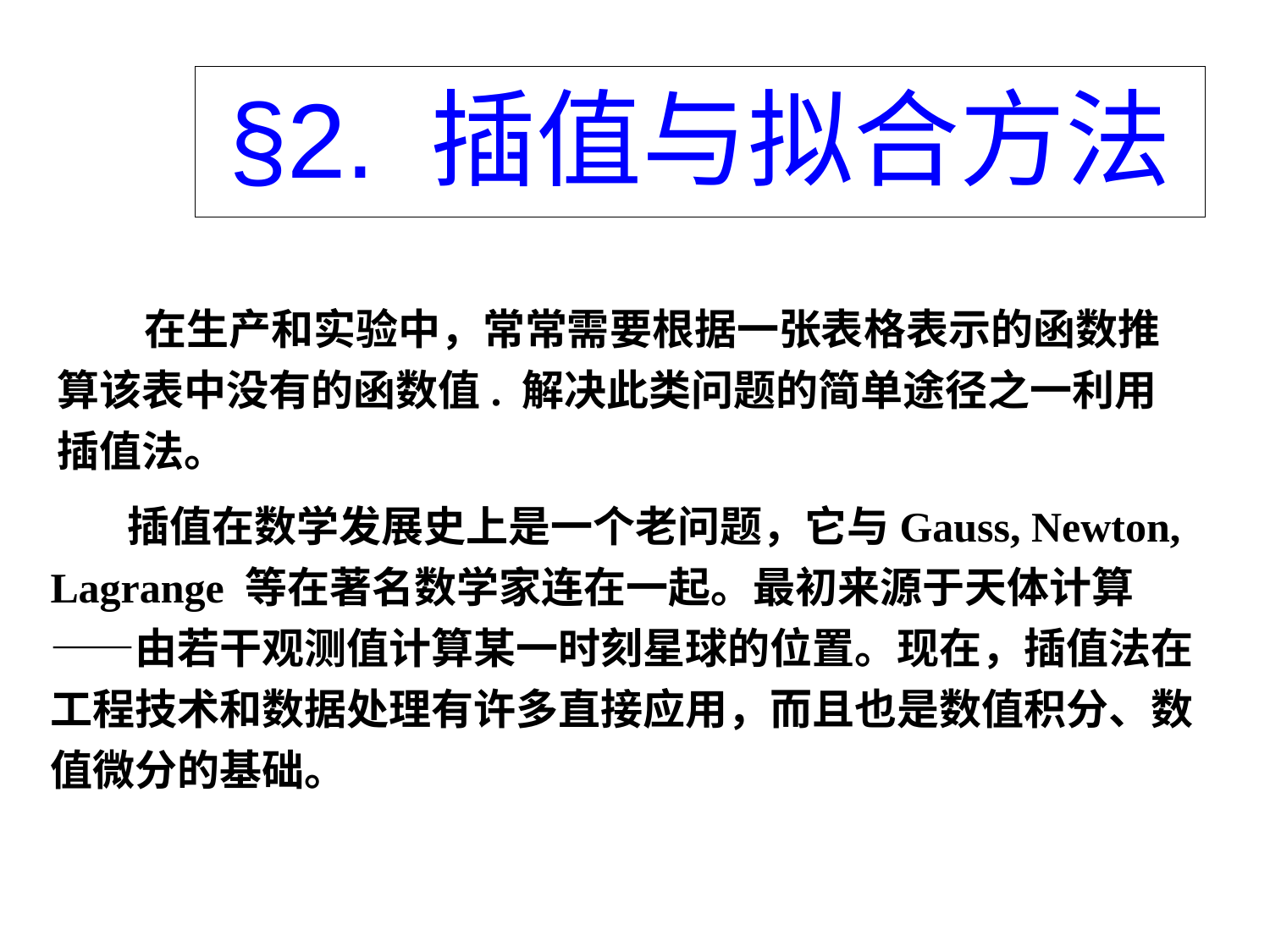

§2. 插值与拟合方法
        在生产和实验中，常常需要根据一张表格表示的函数推算该表中没有的函数值. 解决此类问题的简单途径之一利用插值法。
       插值在数学发展史上是一个老问题，它与Gauss, Newton, Lagrange 等在著名数学家连在一起。最初来源于天体计算——由若干观测值计算某一时刻星球的位置。现在，插值法在工程技术和数据处理有许多直接应用，而且也是数值积分、数值微分的基础。